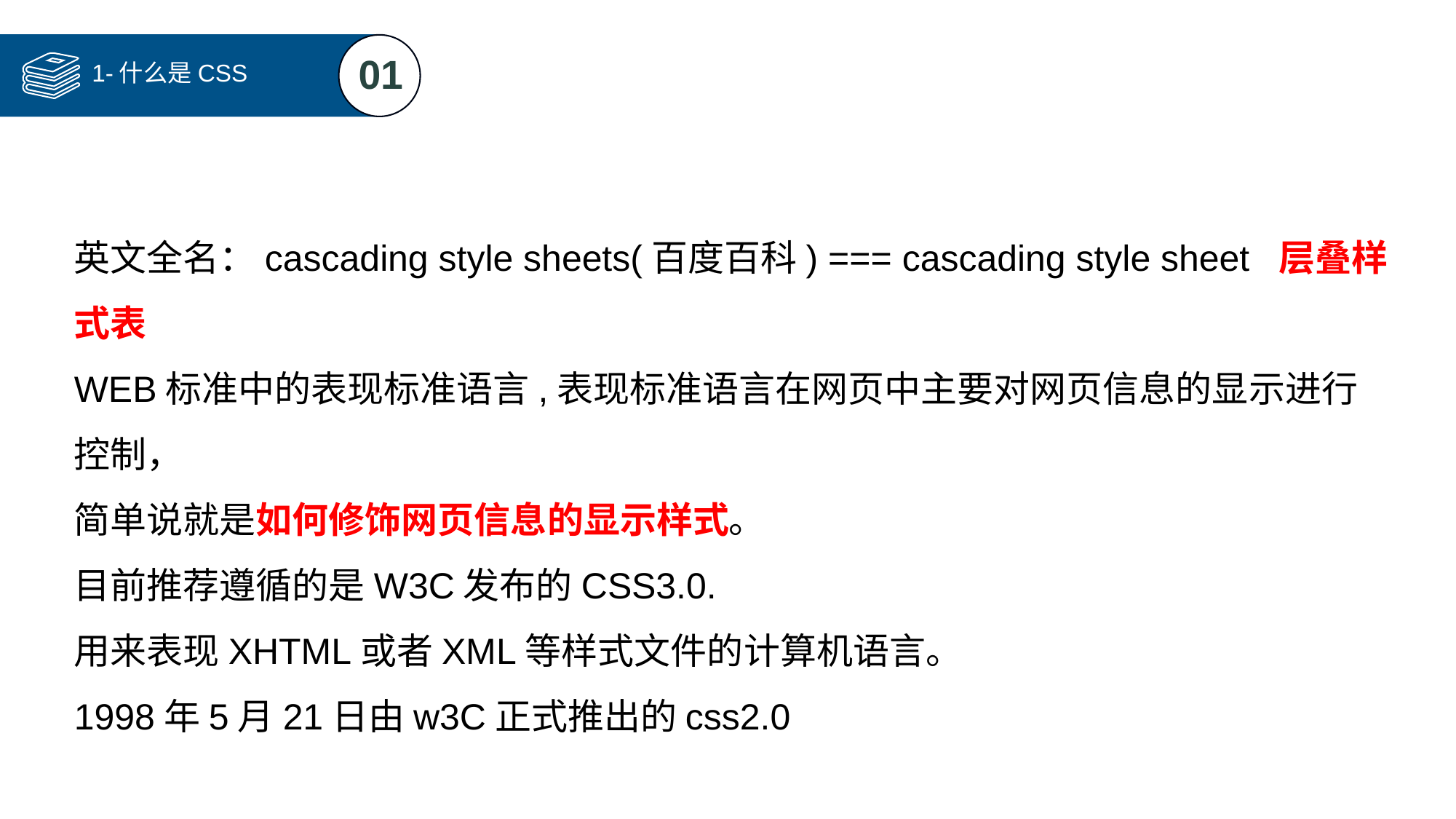

01
1-什么是CSS

英文全名：cascading style sheets(百度百科) === cascading style sheet  层叠样式表
WEB标准中的表现标准语言,表现标准语言在网页中主要对网页信息的显示进行控制，
简单说就是如何修饰网页信息的显示样式。
目前推荐遵循的是W3C发布的CSS3.0.
用来表现XHTML或者XML等样式文件的计算机语言。
1998年5月21日由w3C正式推出的css2.0